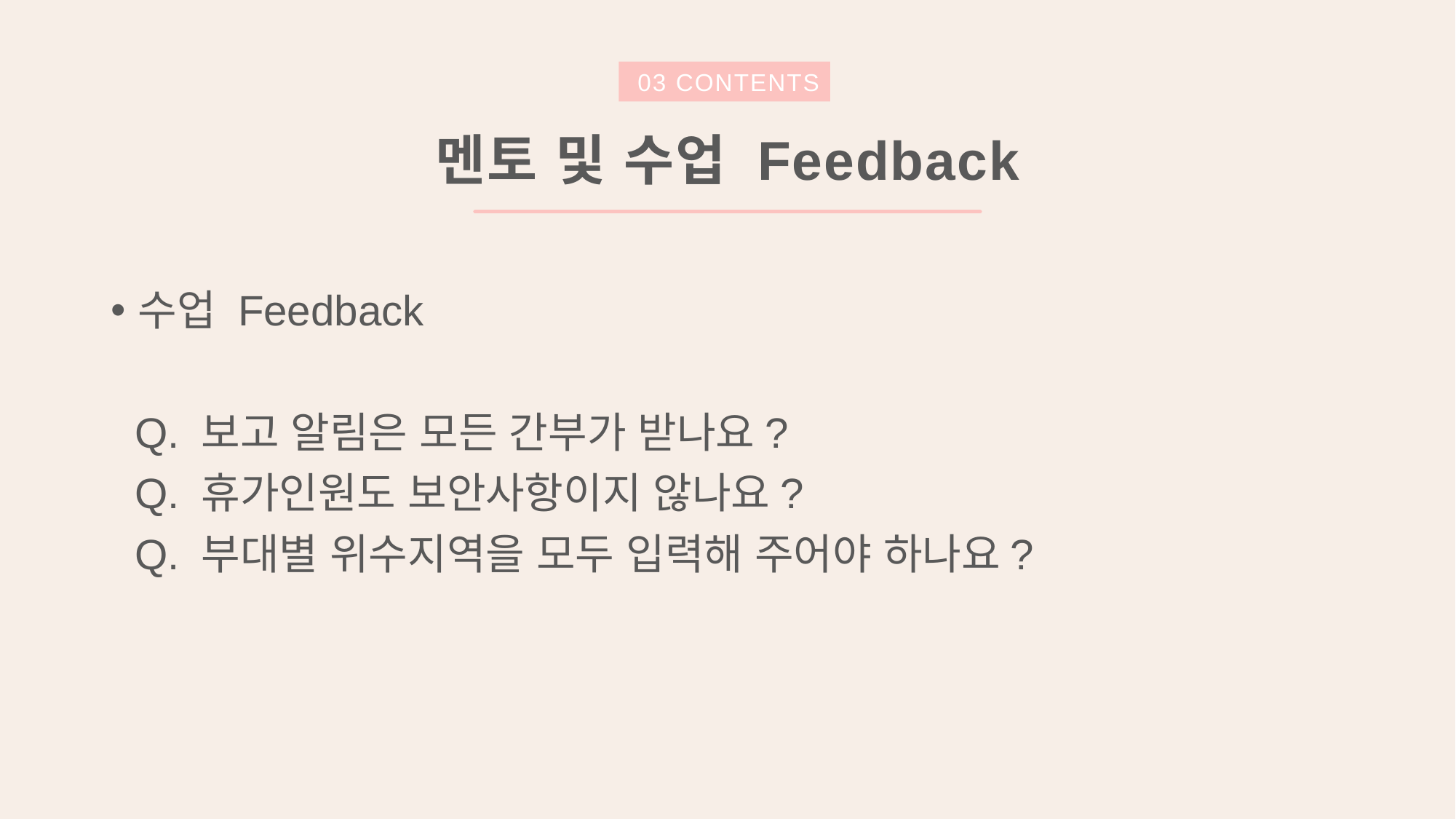

03 CONTENTS
멘토 및 수업 Feedback

수업 Feedback

  Q. 보고 알림은 모든 간부가 받나요?
  Q. 휴가인원도 보안사항이지 않나요?
  Q. 부대별 위수지역을 모두 입력해 주어야 하나요?